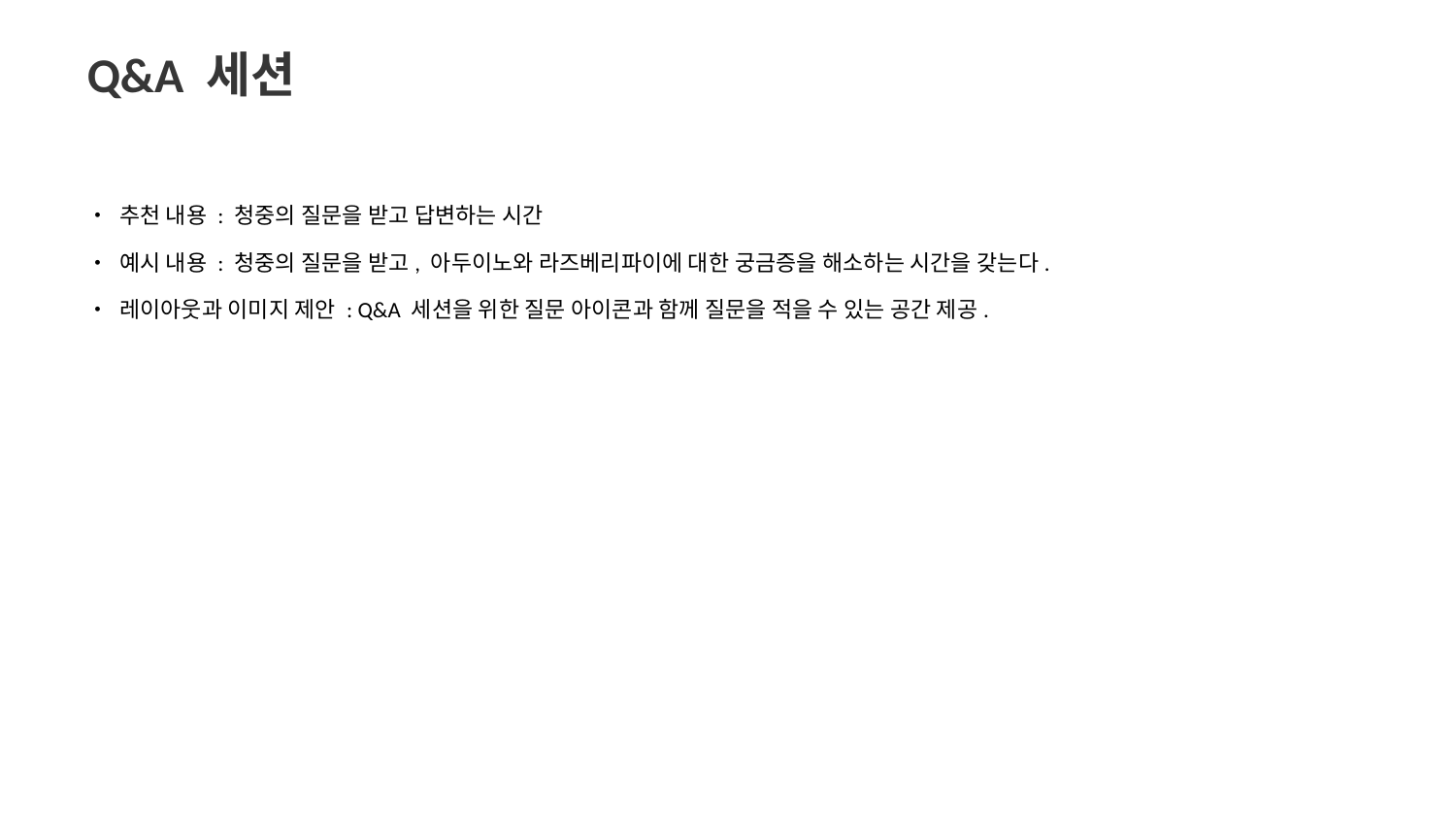

Q&A 세션
• 추천 내용 : 청중의 질문을 받고 답변하는 시간
• 예시 내용 : 청중의 질문을 받고, 아두이노와 라즈베리파이에 대한 궁금증을 해소하는 시간을 갖는다.
• 레이아웃과 이미지 제안 : Q&A 세션을 위한 질문 아이콘과 함께 질문을 적을 수 있는 공간 제공.